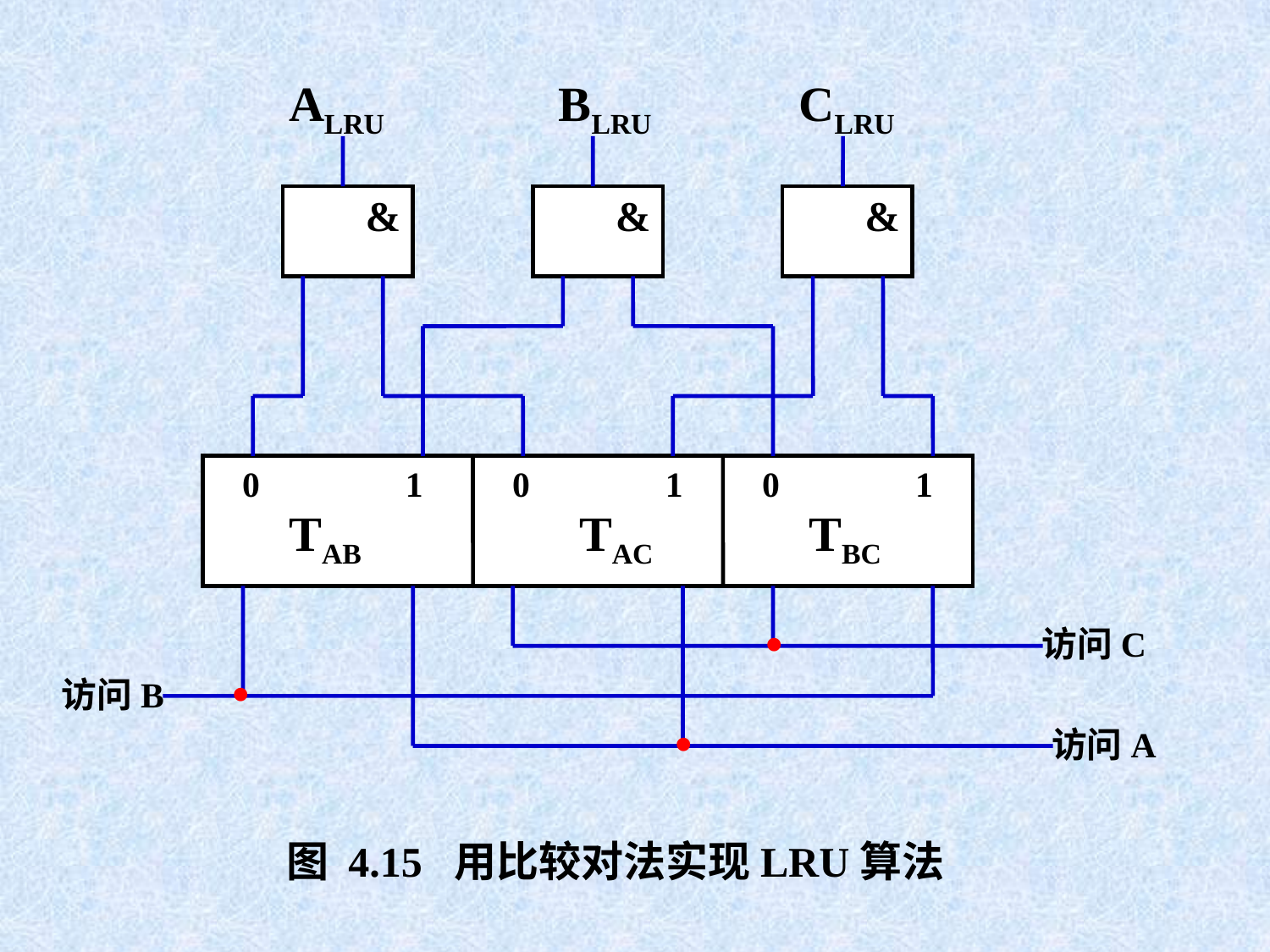

ALRU
 BLRU
 CLRU

&
&
&

0
1

0
1

0
1
TAB
TAC
TBC

•
访问C

•
访问B

•
访问A

图 4.15  用比较对法实现LRU算法